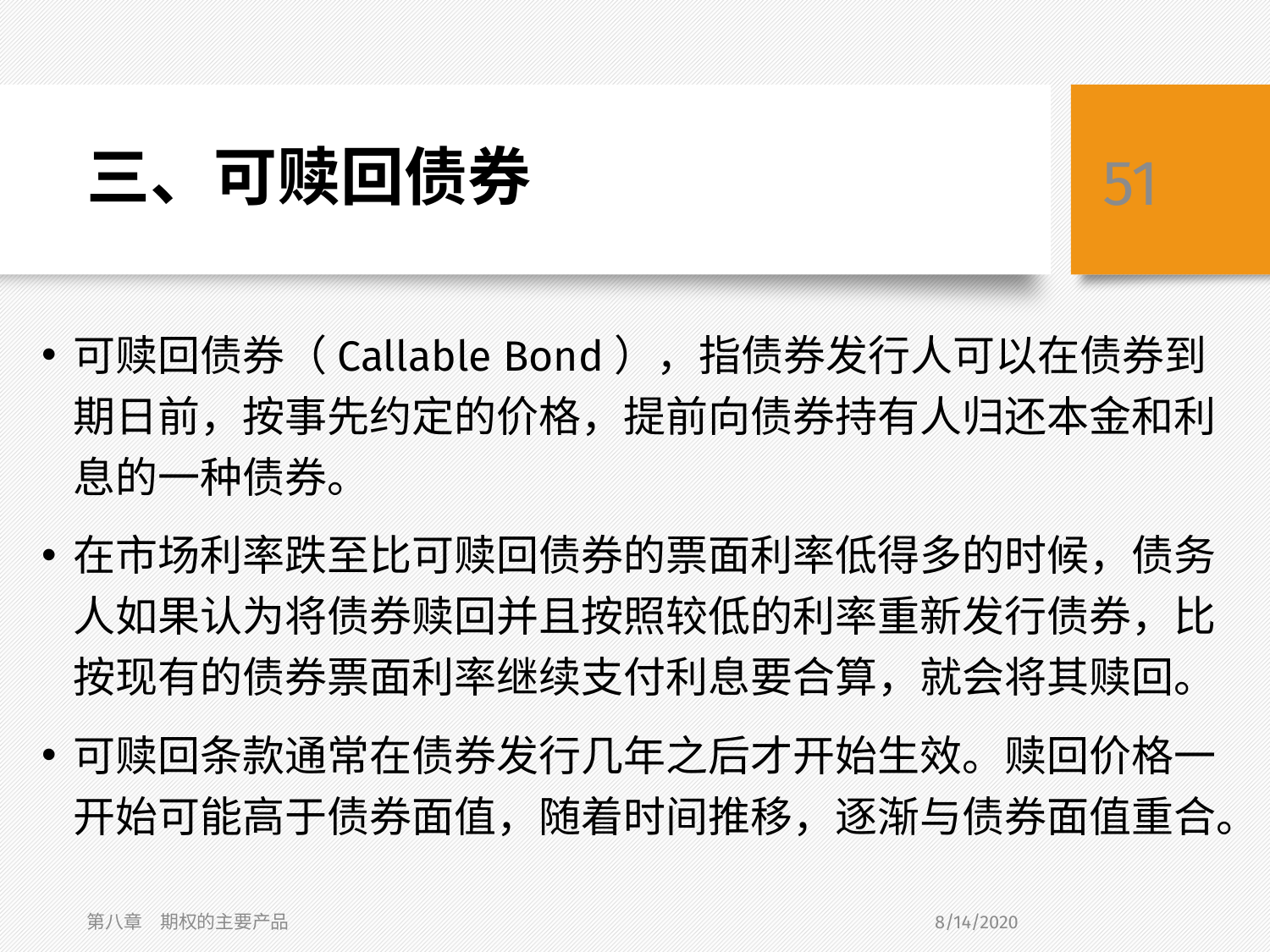

# 三、可赎回债券
51
可赎回债券（Callable Bond），指债券发行人可以在债券到期日前，按事先约定的价格，提前向债券持有人归还本金和利息的一种债券。
在市场利率跌至比可赎回债券的票面利率低得多的时候，债务人如果认为将债券赎回并且按照较低的利率重新发行债券，比按现有的债券票面利率继续支付利息要合算，就会将其赎回。
可赎回条款通常在债券发行几年之后才开始生效。赎回价格一开始可能高于债券面值，随着时间推移，逐渐与债券面值重合。

8/14/2020
第八章　期权的主要产品